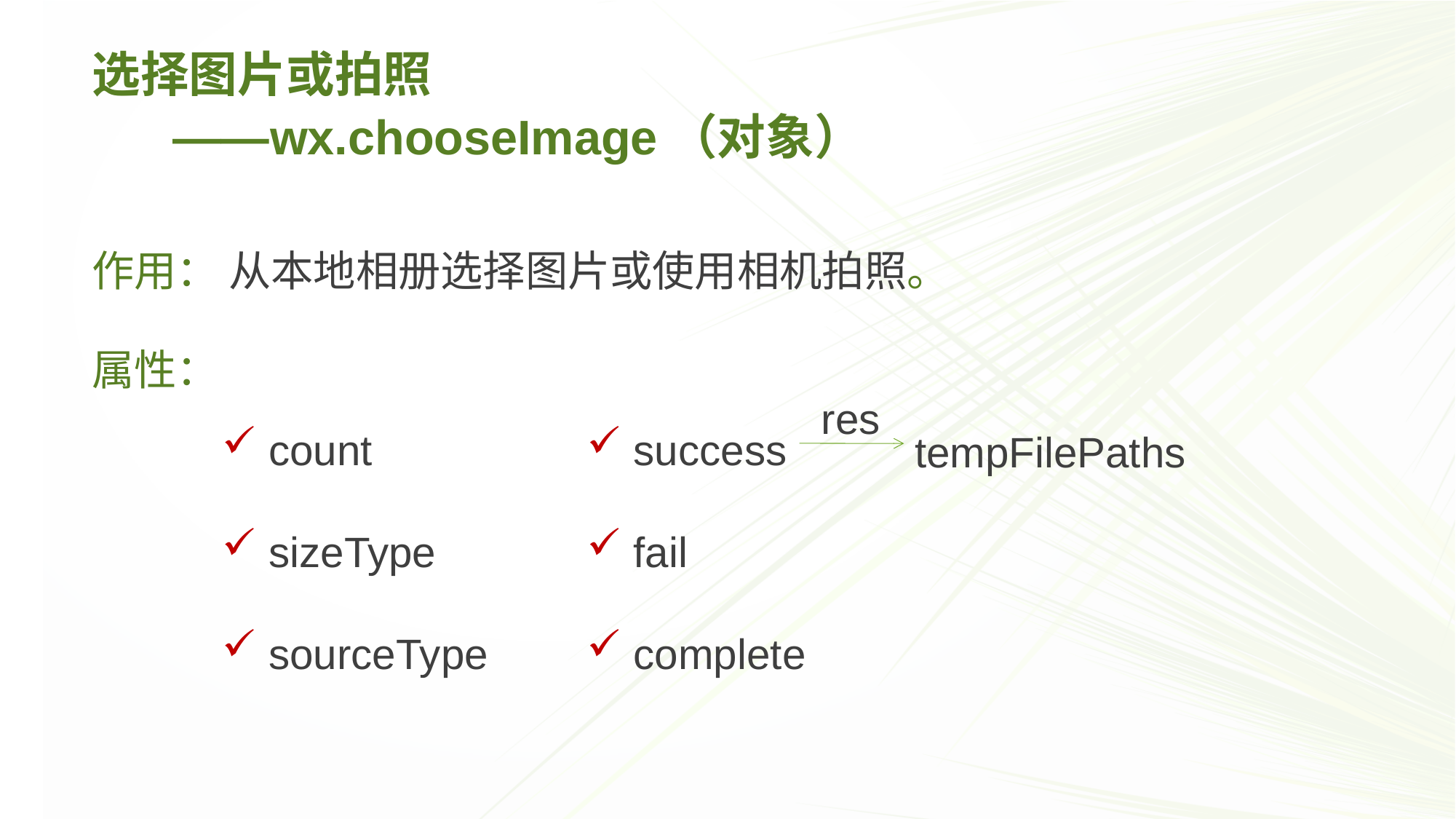

作用： 从本地相册选择图片或使用相机拍照。
选择图片或拍照
      ——wx.chooseImage（对象）
属性：

res
 count
 sizeType
 sourceType

 success
 fail
 complete

tempFilePaths